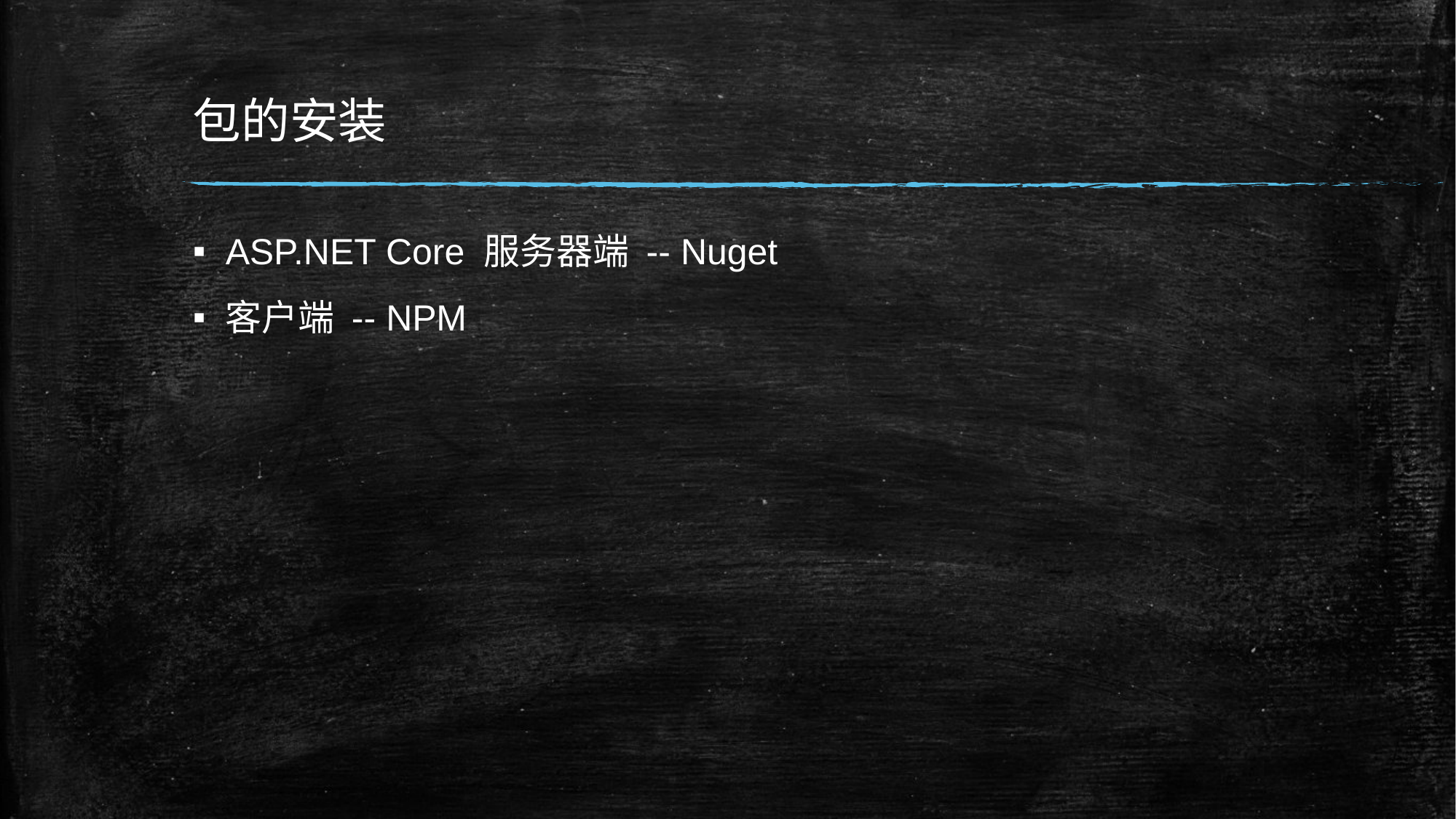

# 包的安装
ASP.NET Core 服务器端 -- Nuget
客户端 -- NPM